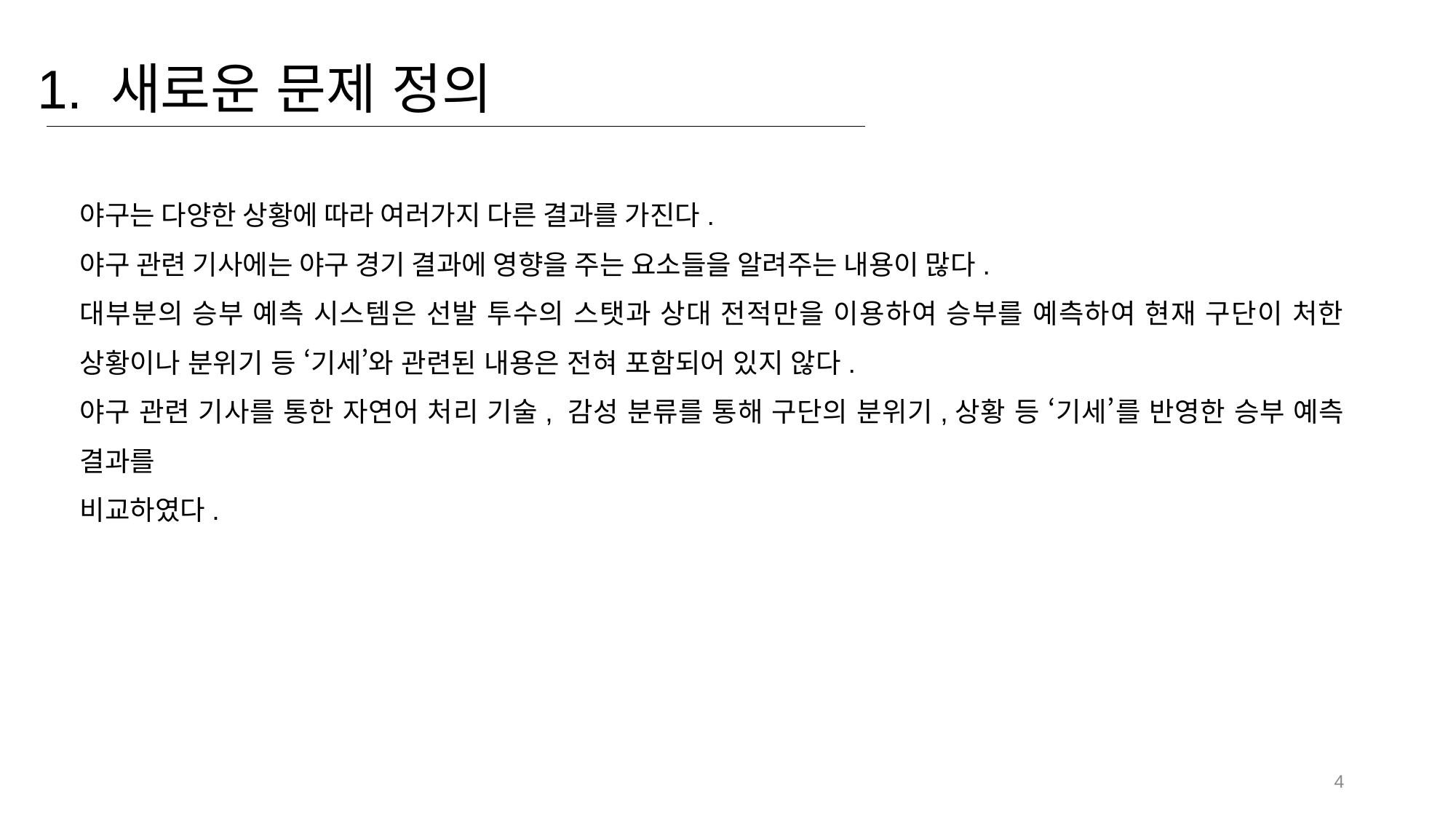

1. 새로운 문제 정의
야구는 다양한 상황에 따라 여러가지 다른 결과를 가진다.
야구 관련 기사에는 야구 경기 결과에 영향을 주는 요소들을 알려주는 내용이 많다.
대부분의 승부 예측 시스템은 선발 투수의 스탯과 상대 전적만을 이용하여 승부를 예측하여 현재 구단이 처한 상황이나 분위기 등 ‘기세’와 관련된 내용은 전혀 포함되어 있지 않다.
야구 관련 기사를 통한 자연어 처리 기술, 감성 분류를 통해 구단의 분위기,상황 등 ‘기세’를 반영한 승부 예측 결과를
비교하였다.
4